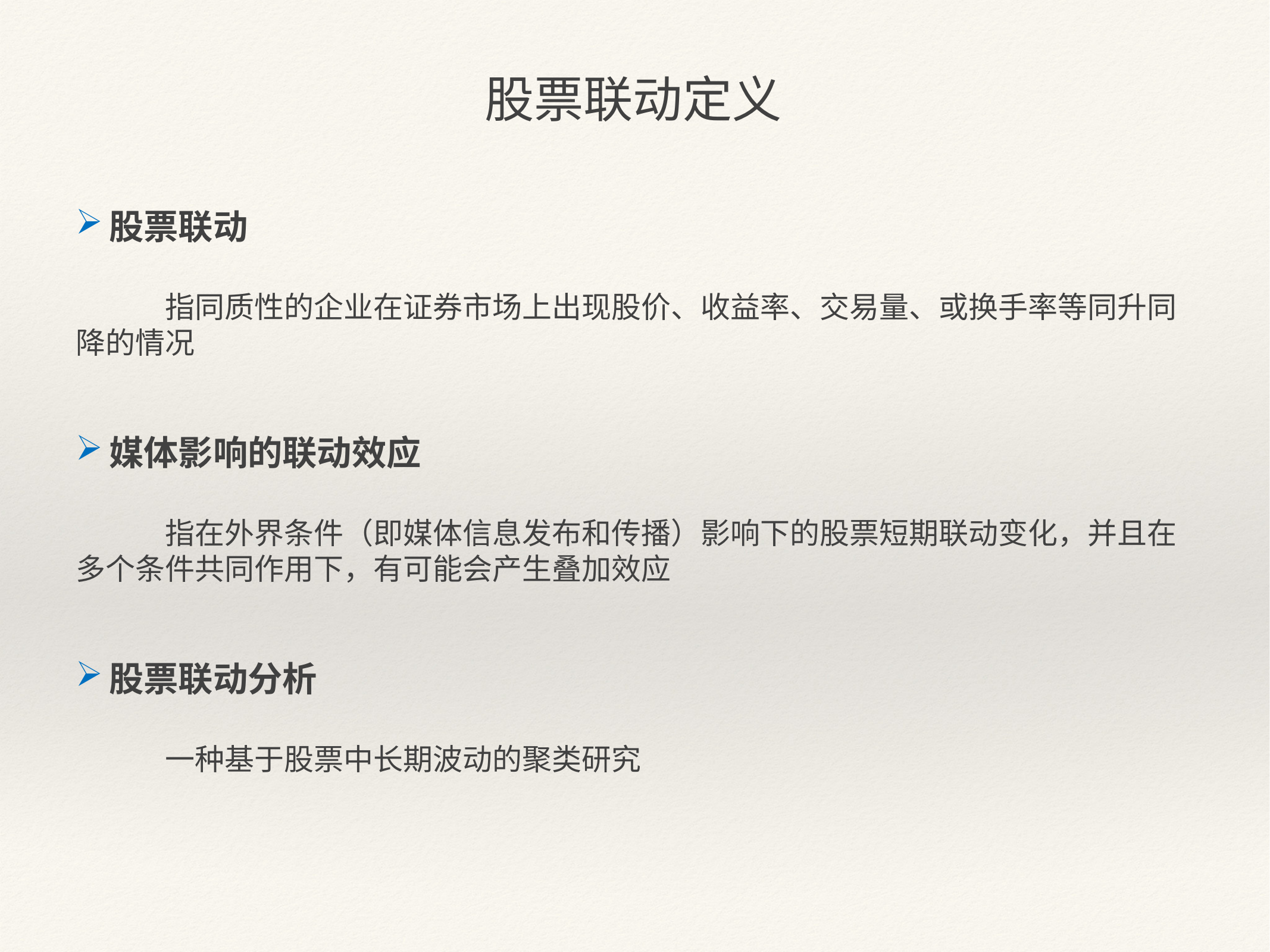

股票联动定义
股票联动

	指同质性的企业在证券市场上出现股价、收益率、交易量、或换手率等同升同降的情况

媒体影响的联动效应

	指在外界条件（即媒体信息发布和传播）影响下的股票短期联动变化，并且在多个条件共同作用下，有可能会产生叠加效应

股票联动分析

	一种基于股票中长期波动的聚类研究